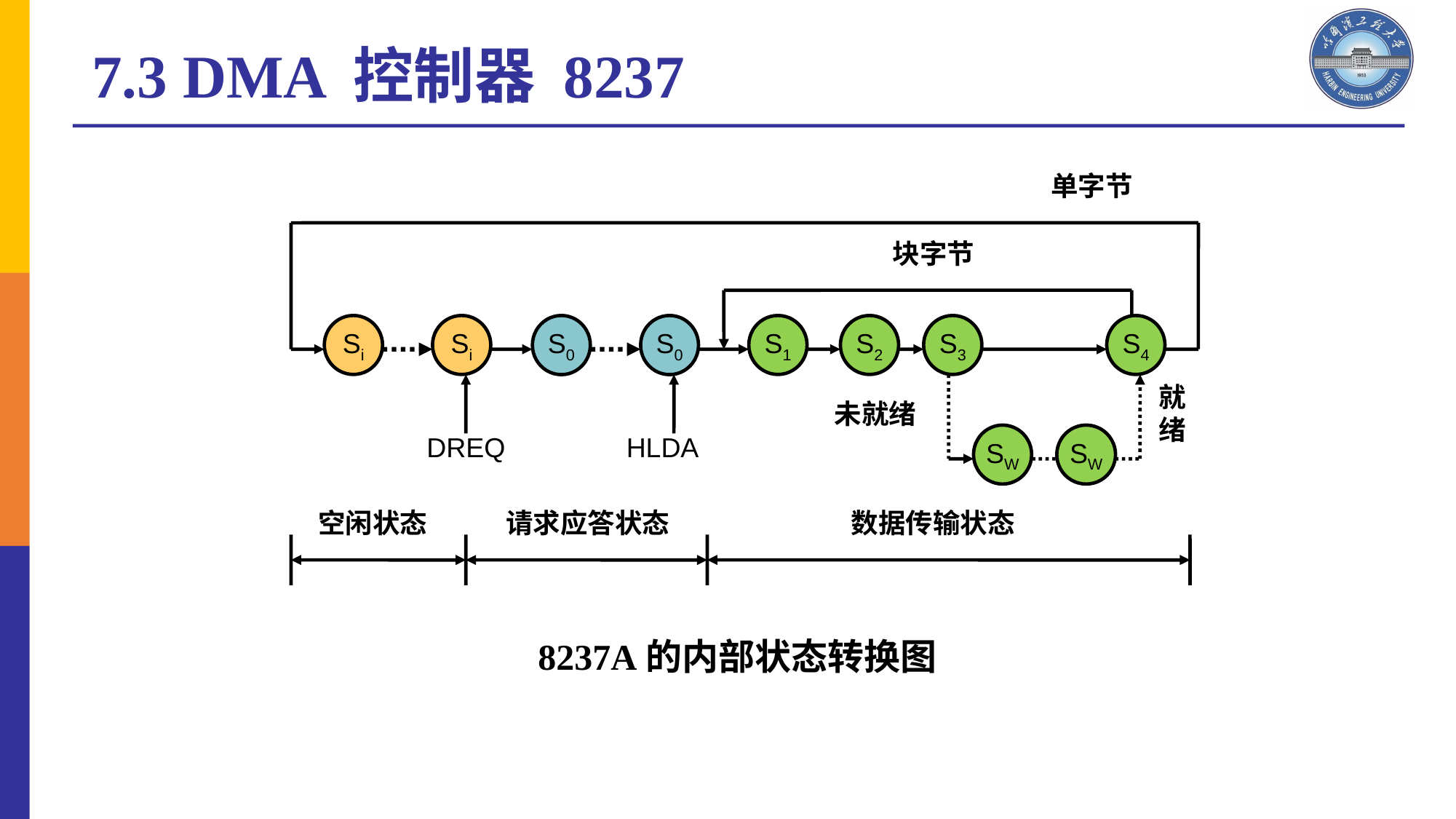

7.3 DMA 控制器 8237
单字节

块字节

Si
Si
S0
S0
S1
S2
S3
S4

就绪
未就绪
DREQ
HLDA
SW
SW

空闲状态
请求应答状态
数据传输状态

8237A的内部状态转换图